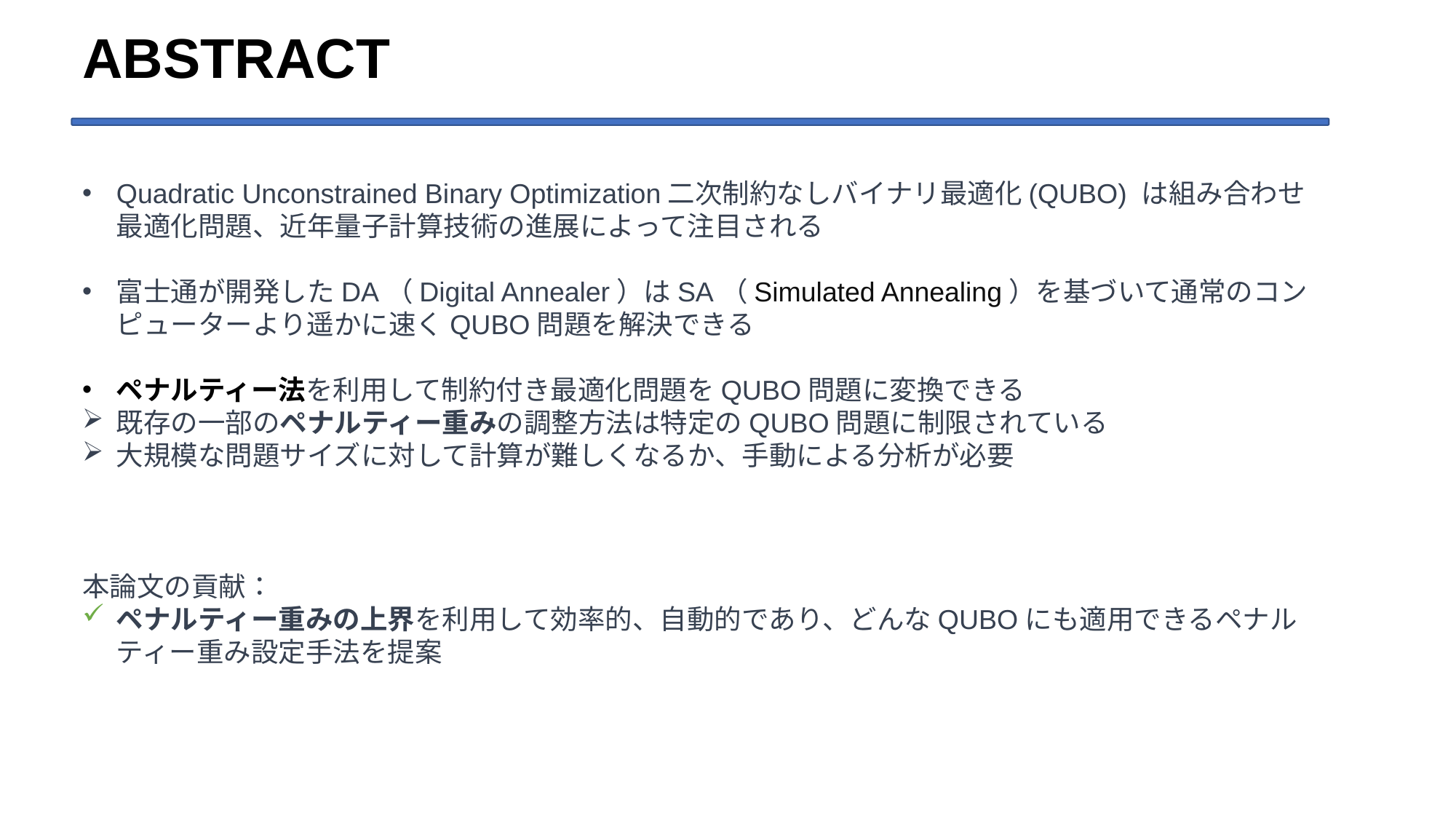

# ABSTRACT

Quadratic Unconstrained Binary Optimization二次制約なしバイナリ最適化(QUBO) は組み合わせ最適化問題、近年量子計算技術の進展によって注目される

富士通が開発したDA（Digital Annealer）はSA（Simulated Annealing）を基づいて通常のコンピューターより遥かに速くQUBO問題を解決できる

ペナルティー法を利用して制約付き最適化問題をQUBO問題に変換できる
既存の一部のペナルティー重みの調整方法は特定のQUBO問題に制限されている
大規模な問題サイズに対して計算が難しくなるか、手動による分析が必要

本論文の貢献：
ペナルティー重みの上界を利用して効率的、自動的であり、どんなQUBOにも適用できるペナルティー重み設定手法を提案